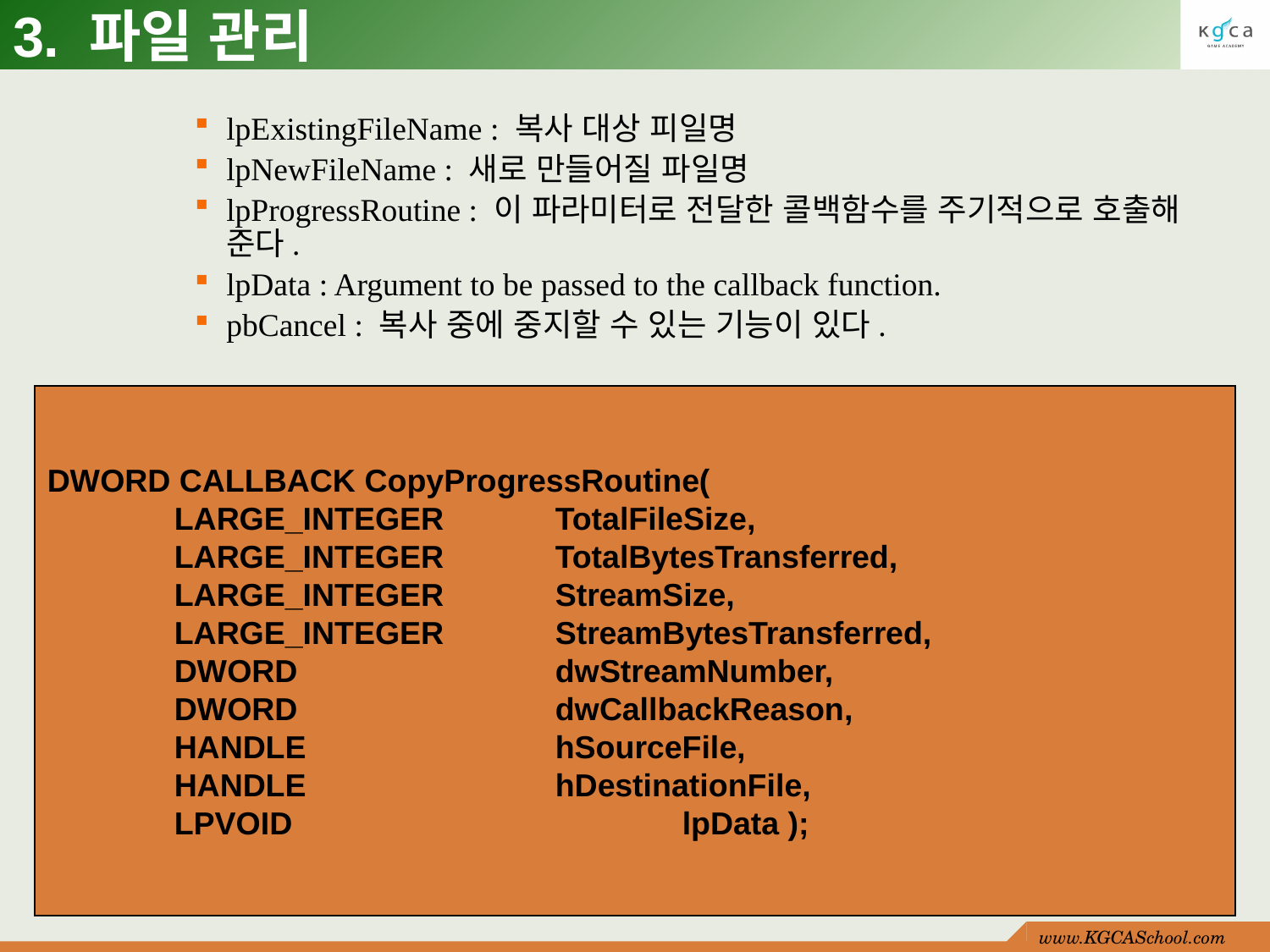

# 3. 파일 관리
lpExistingFileName : 복사 대상 피일명
lpNewFileName : 새로 만들어질 파일명
lpProgressRoutine : 이 파라미터로 전달한 콜백함수를 주기적으로 호출해 준다.
lpData : Argument to be passed to the callback function.
pbCancel : 복사 중에 중지할 수 있는 기능이 있다.
DWORD CALLBACK CopyProgressRoutine(
	LARGE_INTEGER 	TotalFileSize,
	LARGE_INTEGER 	TotalBytesTransferred,
	LARGE_INTEGER 	StreamSize,
	LARGE_INTEGER 	StreamBytesTransferred,
	DWORD 		dwStreamNumber,
	DWORD 		dwCallbackReason,
	HANDLE 		hSourceFile,
	HANDLE 		hDestinationFile,
	LPVOID 			lpData );